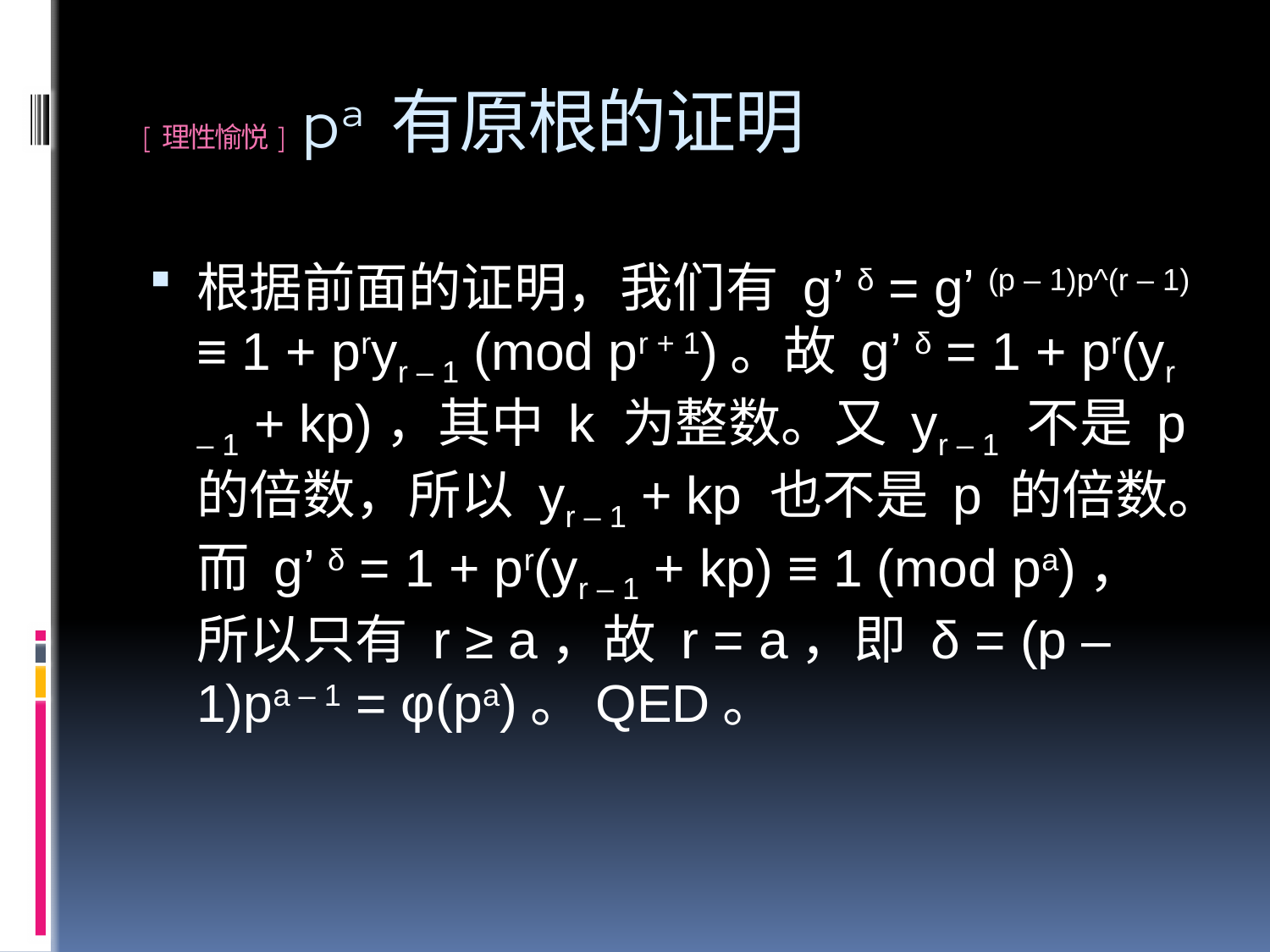

# [理性愉悦] pa 有原根的证明
根据前面的证明，我们有 g’ δ = g’ (p – 1)p^(r – 1) ≡ 1 + pryr – 1 (mod pr + 1)。故 g’ δ = 1 + pr(yr – 1 + kp)，其中 k 为整数。又 yr – 1 不是 p 的倍数，所以 yr – 1 + kp 也不是 p 的倍数。而 g’ δ = 1 + pr(yr – 1 + kp) ≡ 1 (mod pa)，所以只有 r ≥ a，故 r = a，即 δ = (p – 1)pa – 1 = φ(pa)。QED。